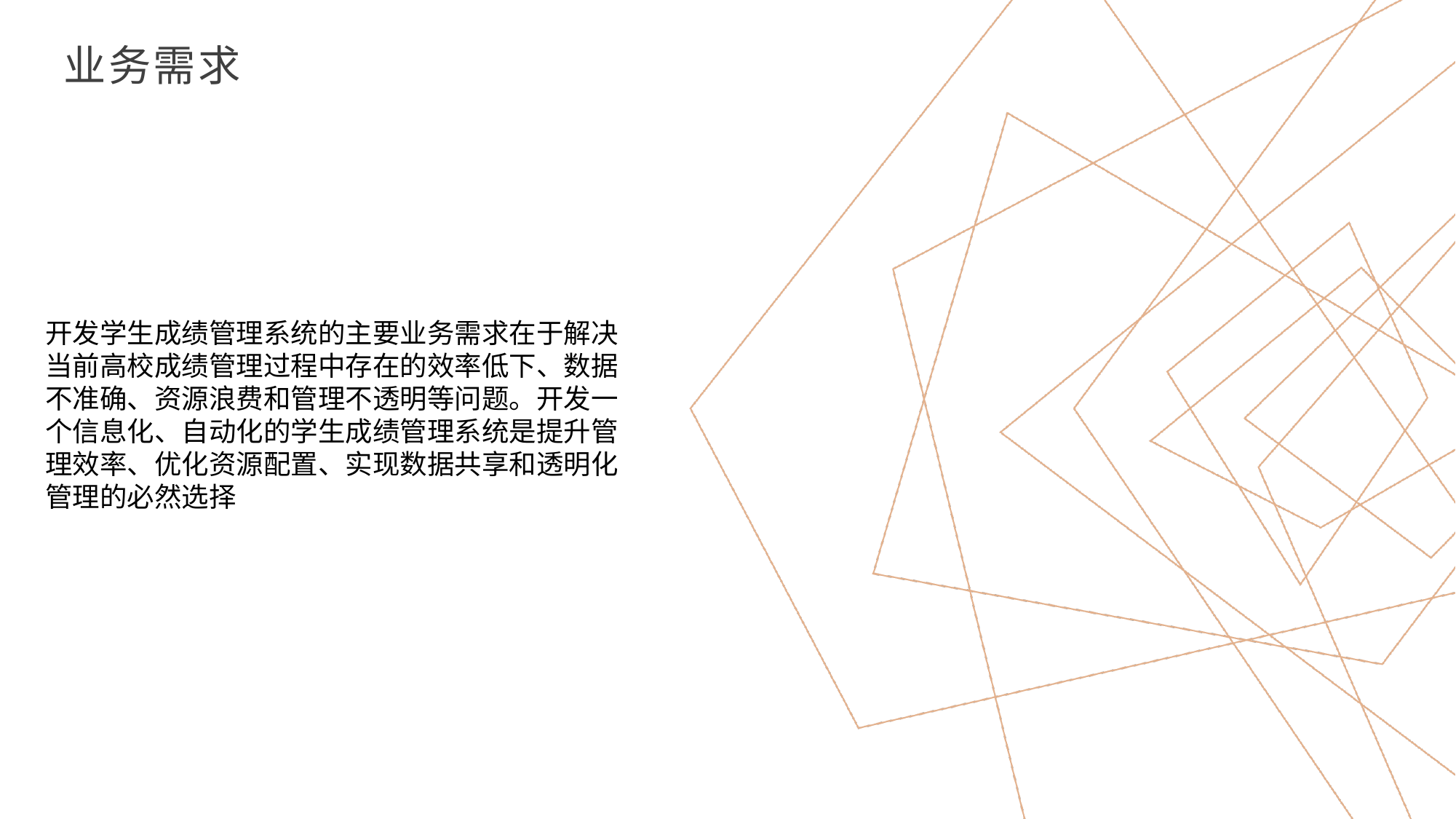

# 业务需求
开发学生成绩管理系统的主要业务需求在于解决当前高校成绩管理过程中存在的效率低下、数据不准确、资源浪费和管理不透明等问题。开发一个信息化、自动化的学生成绩管理系统是提升管理效率、优化资源配置、实现数据共享和透明化管理的必然选择